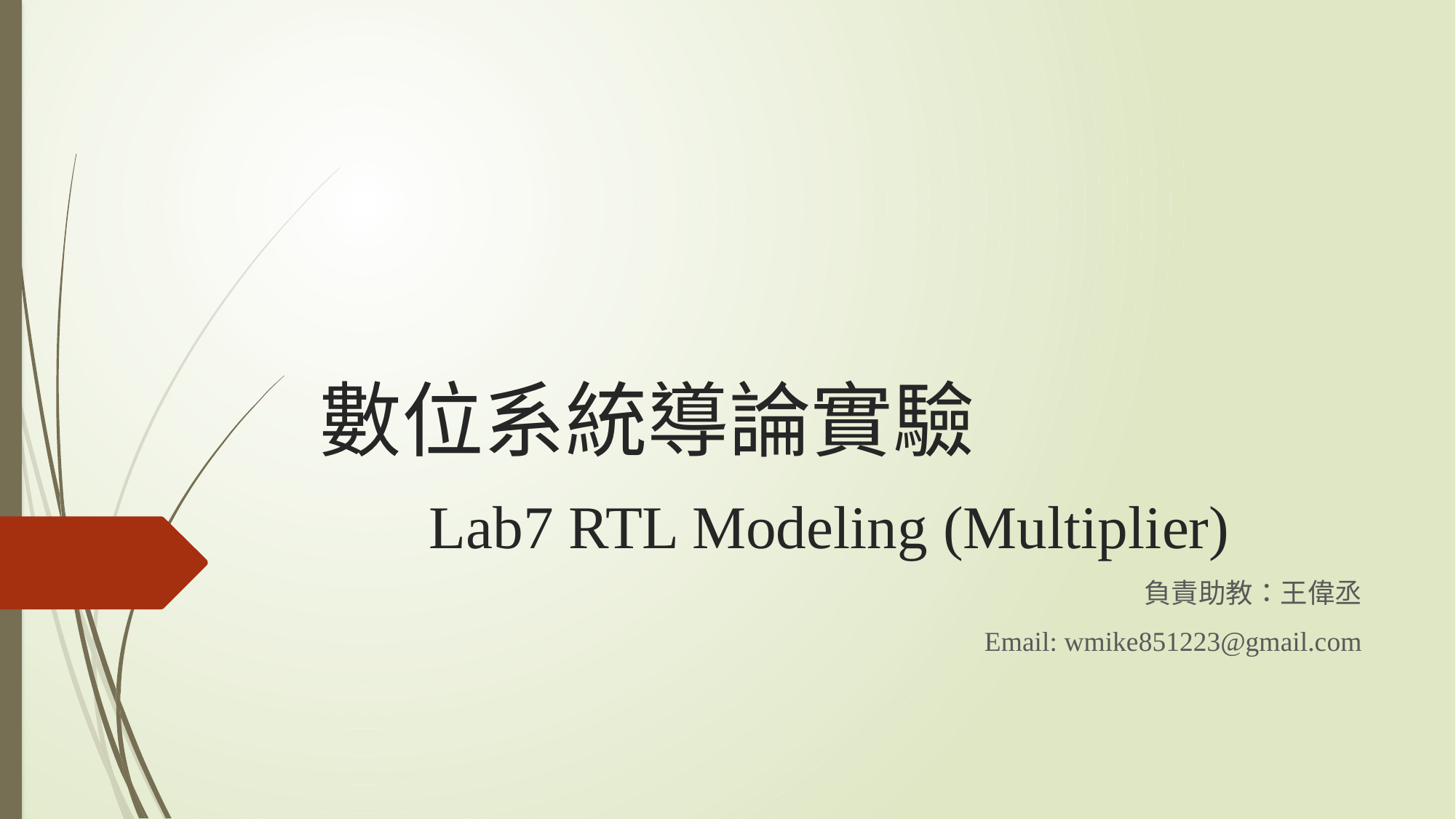

# 數位系統導論實驗 Lab7 RTL Modeling (Multiplier)
負責助教：王偉丞
Email: wmike851223@gmail.com